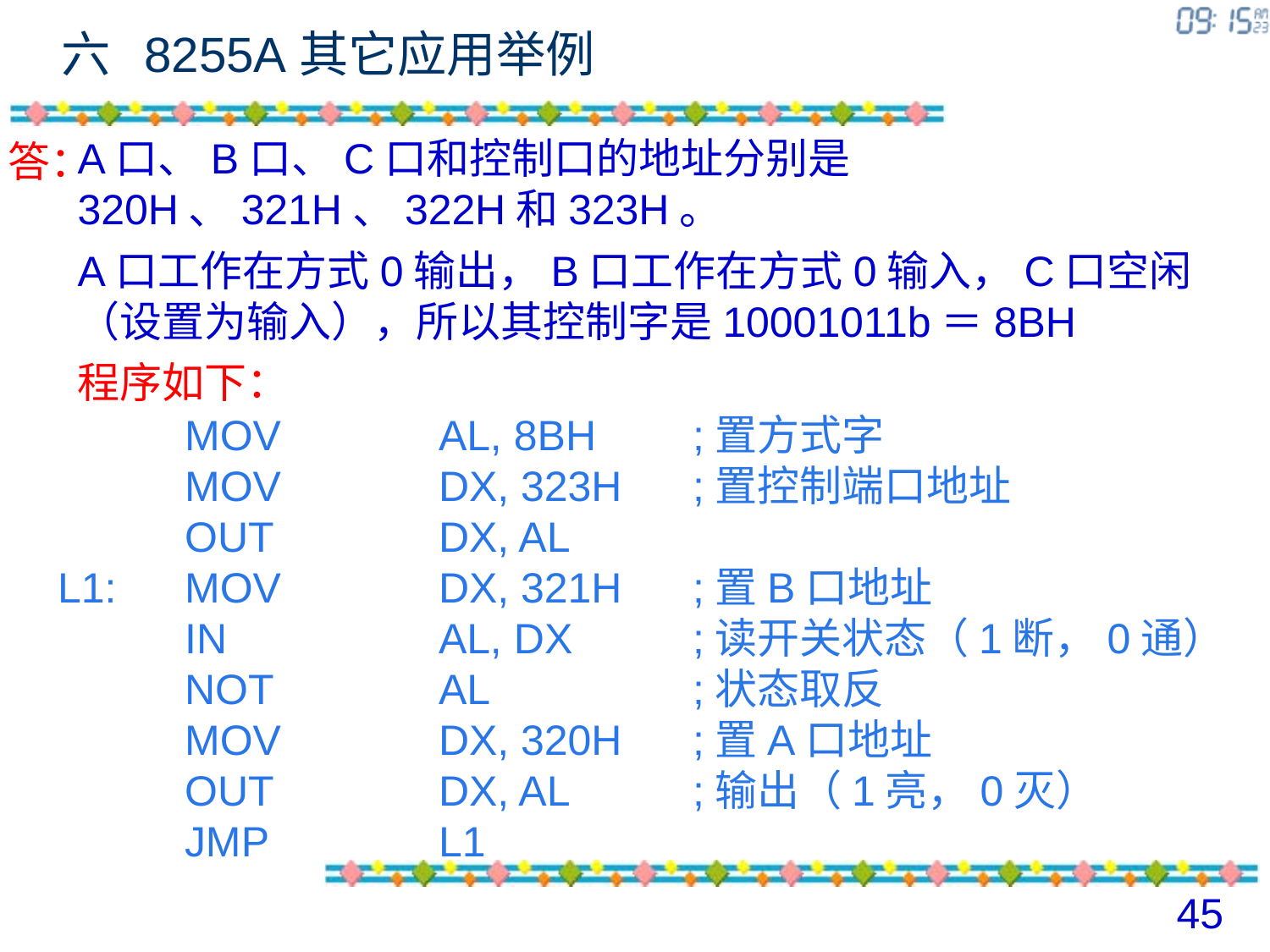

# 六  8255A其它应用举例
答：
A口、B口、C口和控制口的地址分别是
320H、321H、322H和323H。
A口工作在方式0输出，B口工作在方式0输入，C口空闲（设置为输入），所以其控制字是10001011b＝8BH
程序如下：
	MOV		AL, 8BH	;置方式字
	MOV		DX, 323H	;置控制端口地址
	OUT		DX, AL
L1:	MOV		DX, 321H	;置B口地址
	IN		AL, DX	;读开关状态（1断，0通）
	NOT		AL		;状态取反
	MOV		DX, 320H	;置A口地址
	OUT		DX, AL	;输出（1亮，0灭）
	JMP		L1